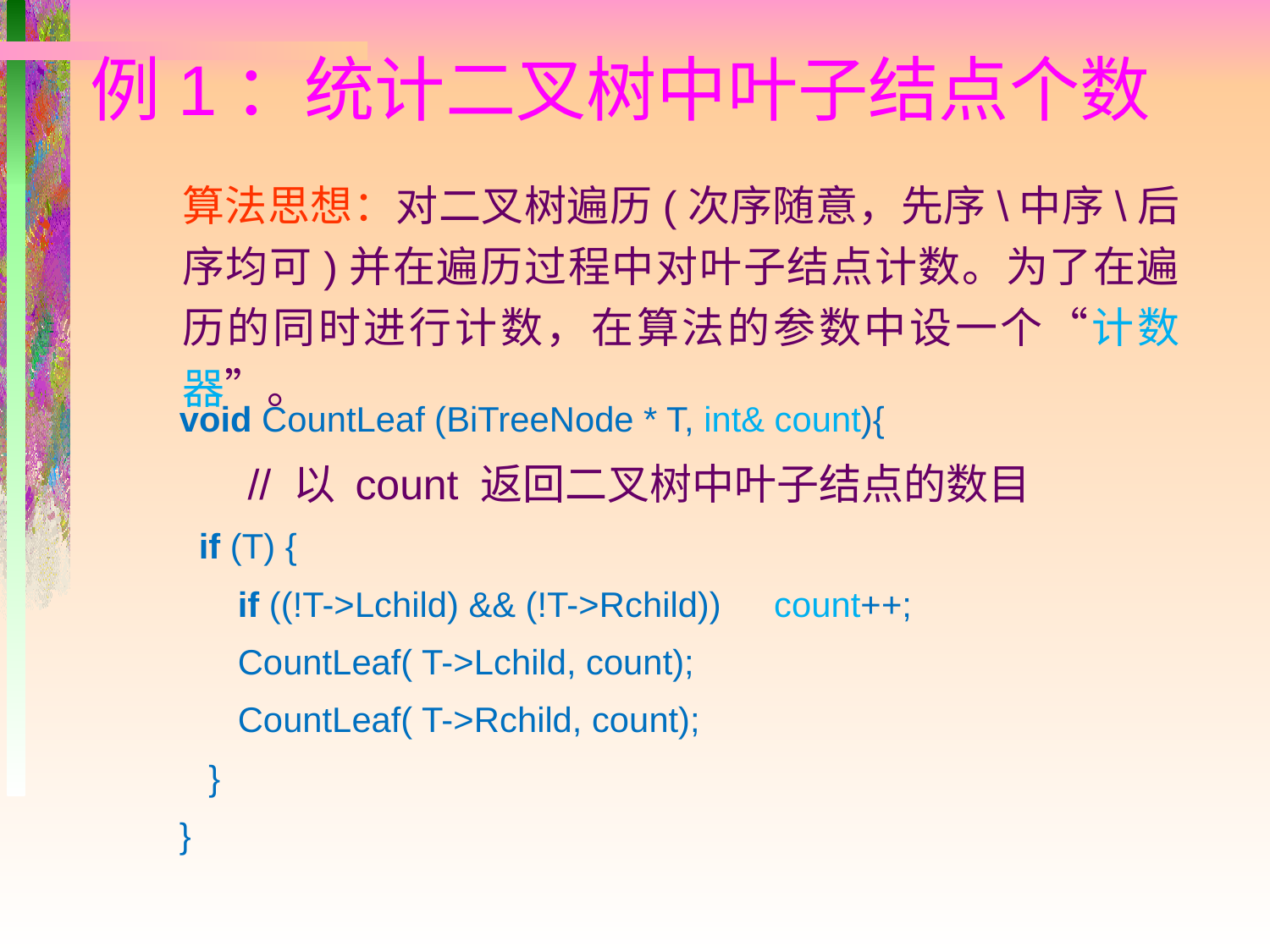

# 例1：统计二叉树中叶子结点个数
算法思想：对二叉树遍历(次序随意，先序\中序\后序均可)并在遍历过程中对叶子结点计数。为了在遍历的同时进行计数，在算法的参数中设一个“计数器”。
void CountLeaf (BiTreeNode * T, int& count){
       // 以 count 返回二叉树中叶子结点的数目
  if (T) {
      if ((!T->Lchild) && (!T->Rchild))　count++;
      CountLeaf( T->Lchild, count);
      CountLeaf( T->Rchild, count);
   }
}